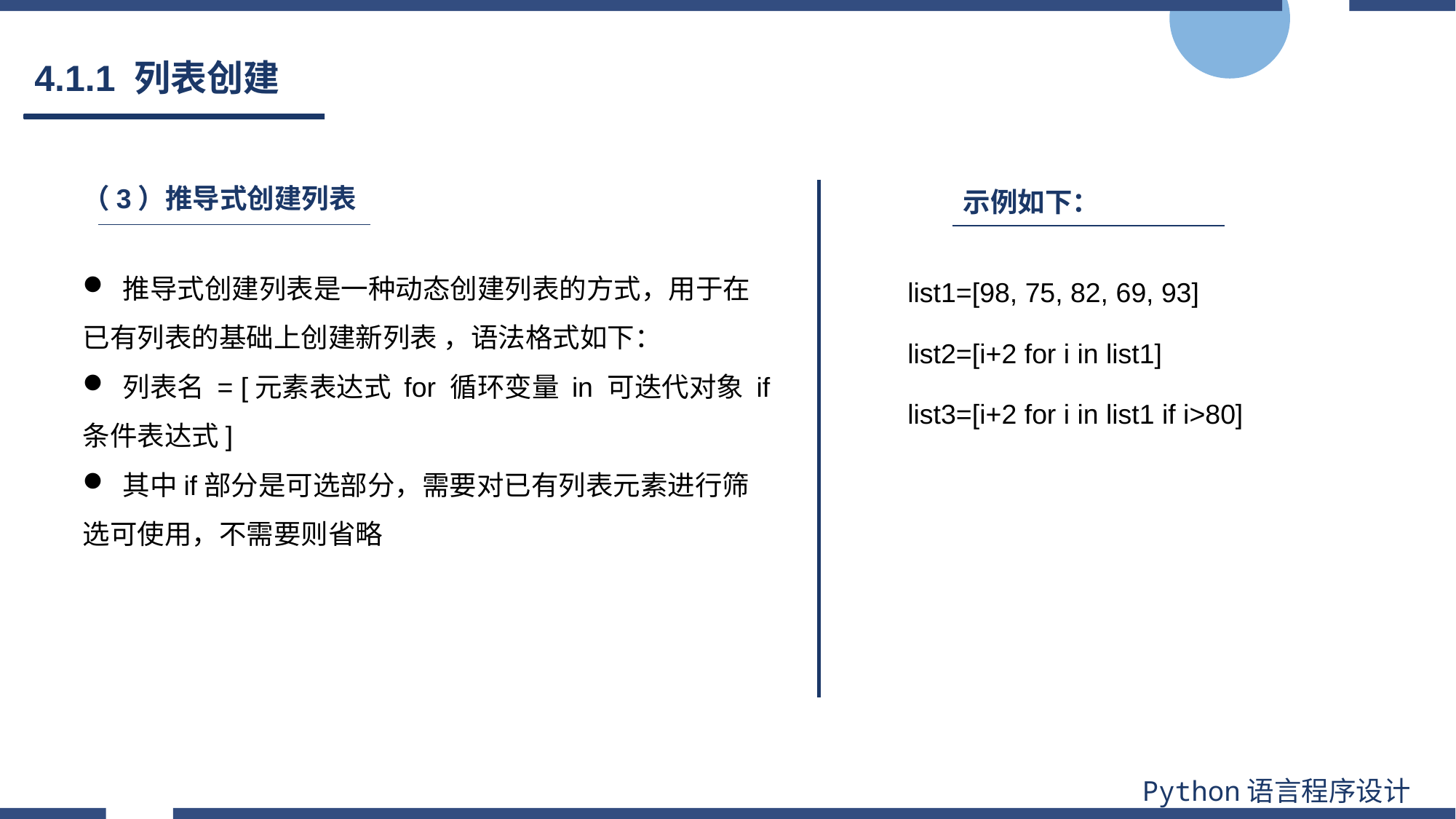

# 4.1.1 列表创建
（3）推导式创建列表
示例如下：
 推导式创建列表是一种动态创建列表的方式，用于在已有列表的基础上创建新列表 ，语法格式如下：
 列表名 = [元素表达式 for 循环变量 in 可迭代对象 if 条件表达式]
 其中if部分是可选部分，需要对已有列表元素进行筛选可使用，不需要则省略
list1=[98, 75, 82, 69, 93]
list2=[i+2 for i in list1]
list3=[i+2 for i in list1 if i>80]